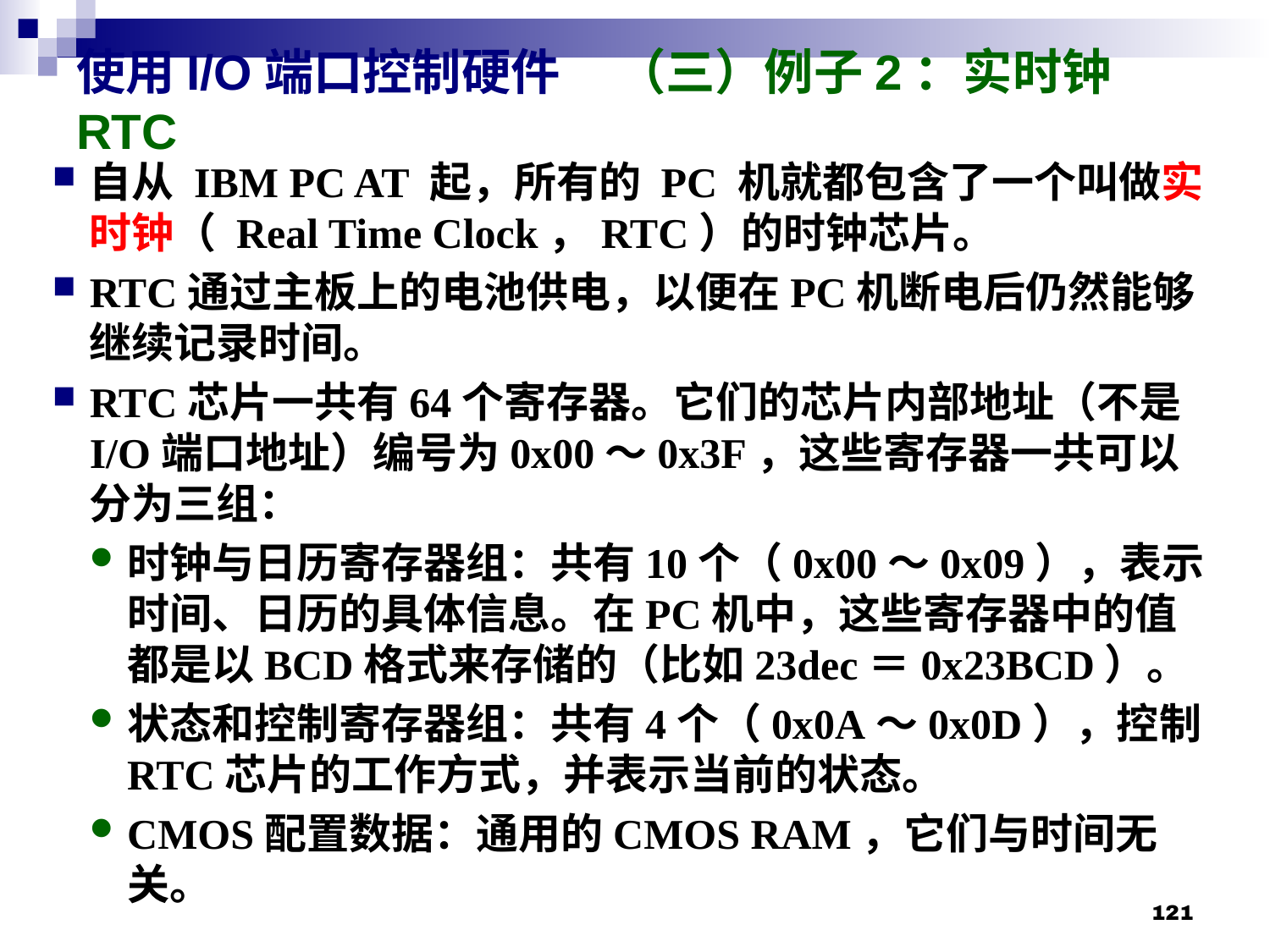

# 使用I/O端口控制硬件     （三）例子2：实时钟 RTC
自从 IBM PC AT 起，所有的 PC 机就都包含了一个叫做实时钟（ Real Time Clock，RTC）的时钟芯片。
RTC通过主板上的电池供电，以便在PC机断电后仍然能够继续记录时间。
RTC芯片一共有64个寄存器。它们的芯片内部地址（不是I/O端口地址）编号为0x00～0x3F，这些寄存器一共可以分为三组：
时钟与日历寄存器组：共有10个（0x00～0x09），表示时间、日历的具体信息。在PC机中，这些寄存器中的值都是以BCD格式来存储的（比如23dec＝0x23BCD）。
状态和控制寄存器组：共有4个（0x0A～0x0D），控制RTC芯片的工作方式，并表示当前的状态。
CMOS配置数据：通用的CMOS RAM，它们与时间无关。
121